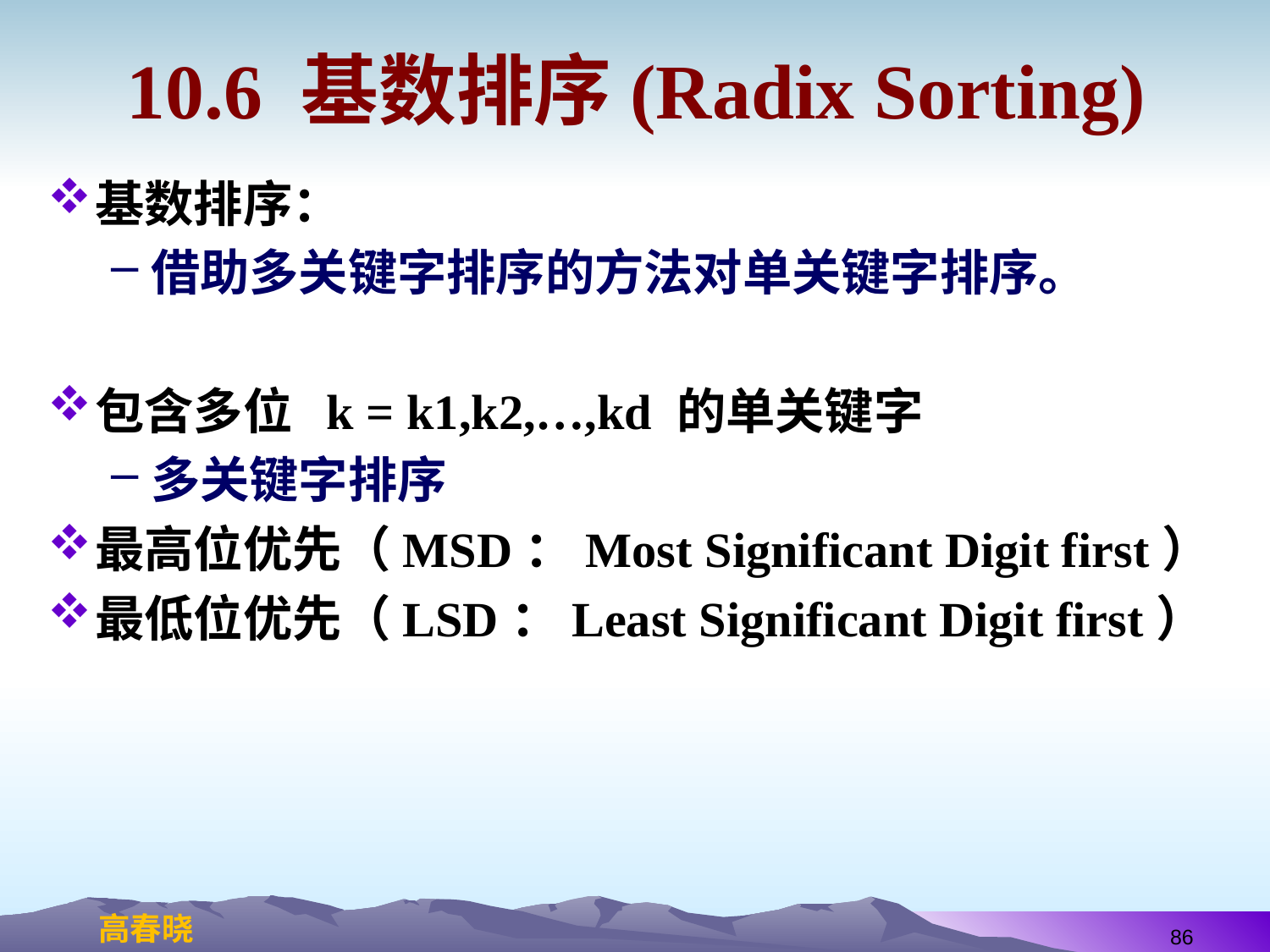

# 10.6 基数排序(Radix Sorting)
基数排序：
借助多关键字排序的方法对单关键字排序。

包含多位  k = k1,k2,…,kd 的单关键字
多关键字排序
最高位优先（MSD：Most Significant Digit first）
最低位优先（LSD：Least Significant Digit first）
86